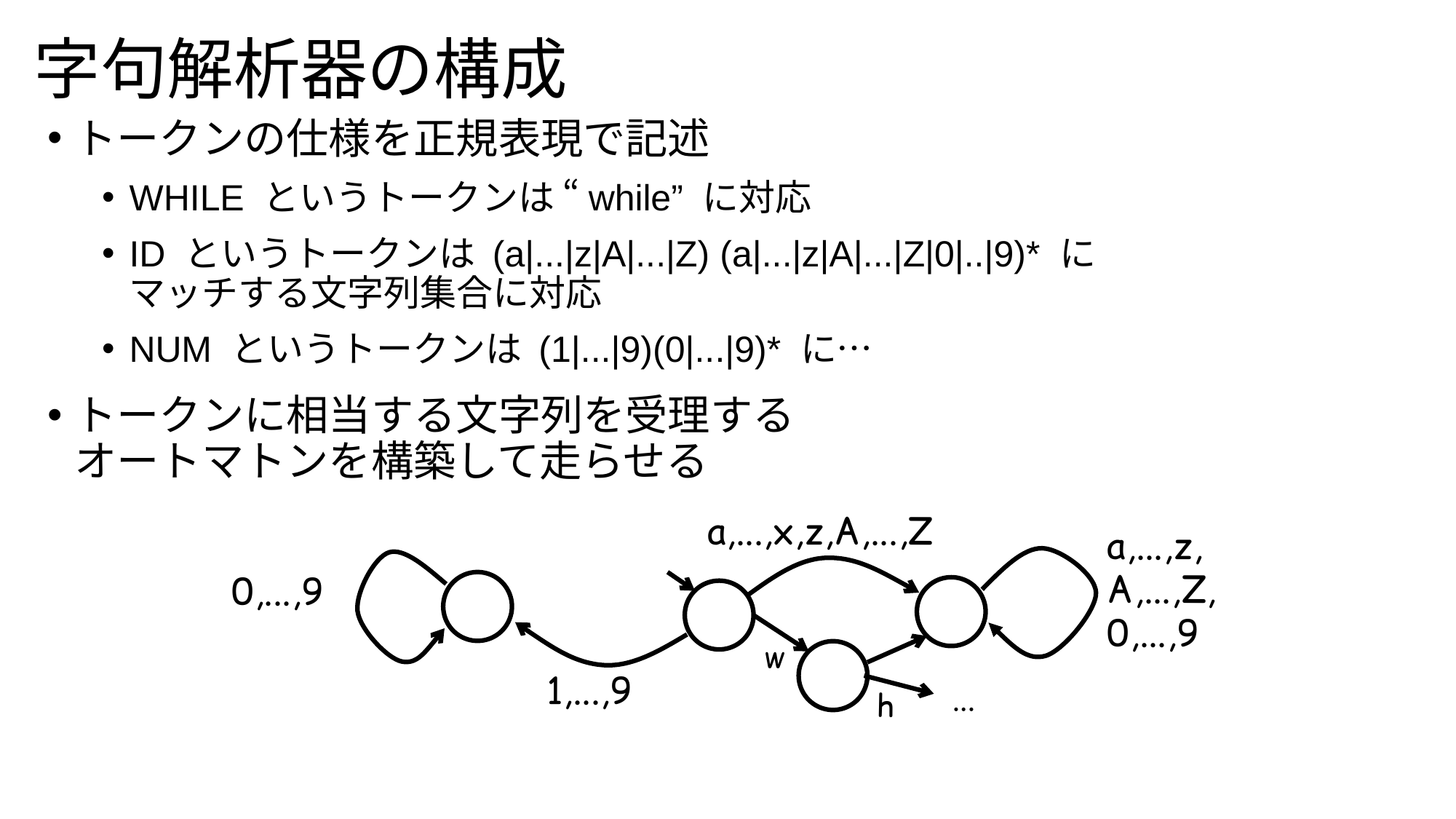

# 字句解析器の構成
トークンの仕様を正規表現で記述
WHILE というトークンは “while” に対応
ID というトークンは (a|...|z|A|...|Z) (a|...|z|A|...|Z|0|..|9)* に
マッチする文字列集合に対応
NUM というトークンは (1|...|9)(0|...|9)* に…
トークンに相当する文字列を受理する
オートマトンを構築して走らせる
a,...,x,z,A,...,Z
a,...,z,
A,...,Z,
0,...,9

0,...,9

w

1,...,9
...
h